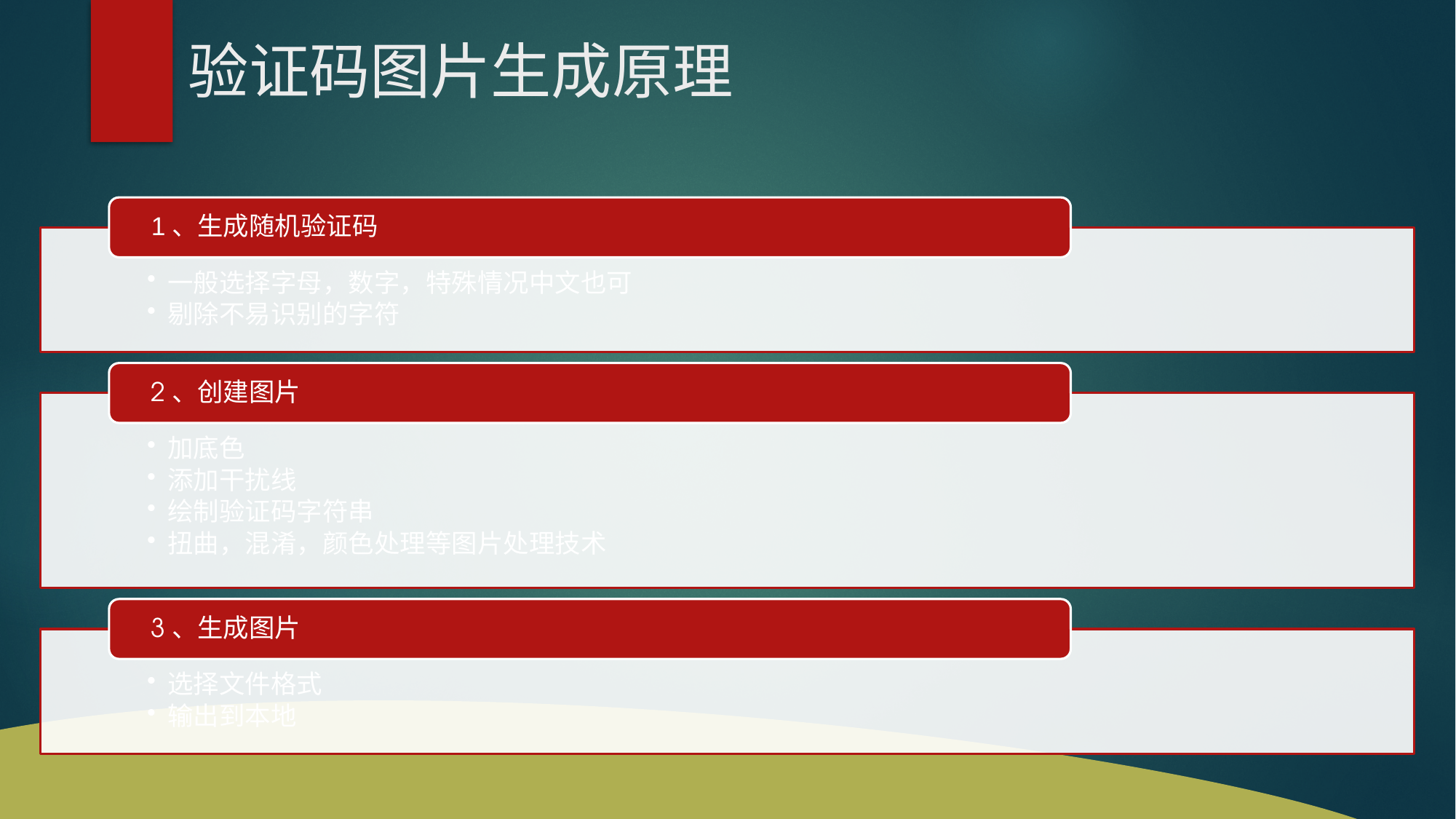

# 验证码图片生成原理
一般选择字母，数字，特殊情况中文也可
剔除不易识别的字符
1、生成随机验证码
加底色
添加干扰线
绘制验证码字符串
扭曲，混淆，颜色处理等图片处理技术
2、创建图片
选择文件格式
输出到本地
3、生成图片